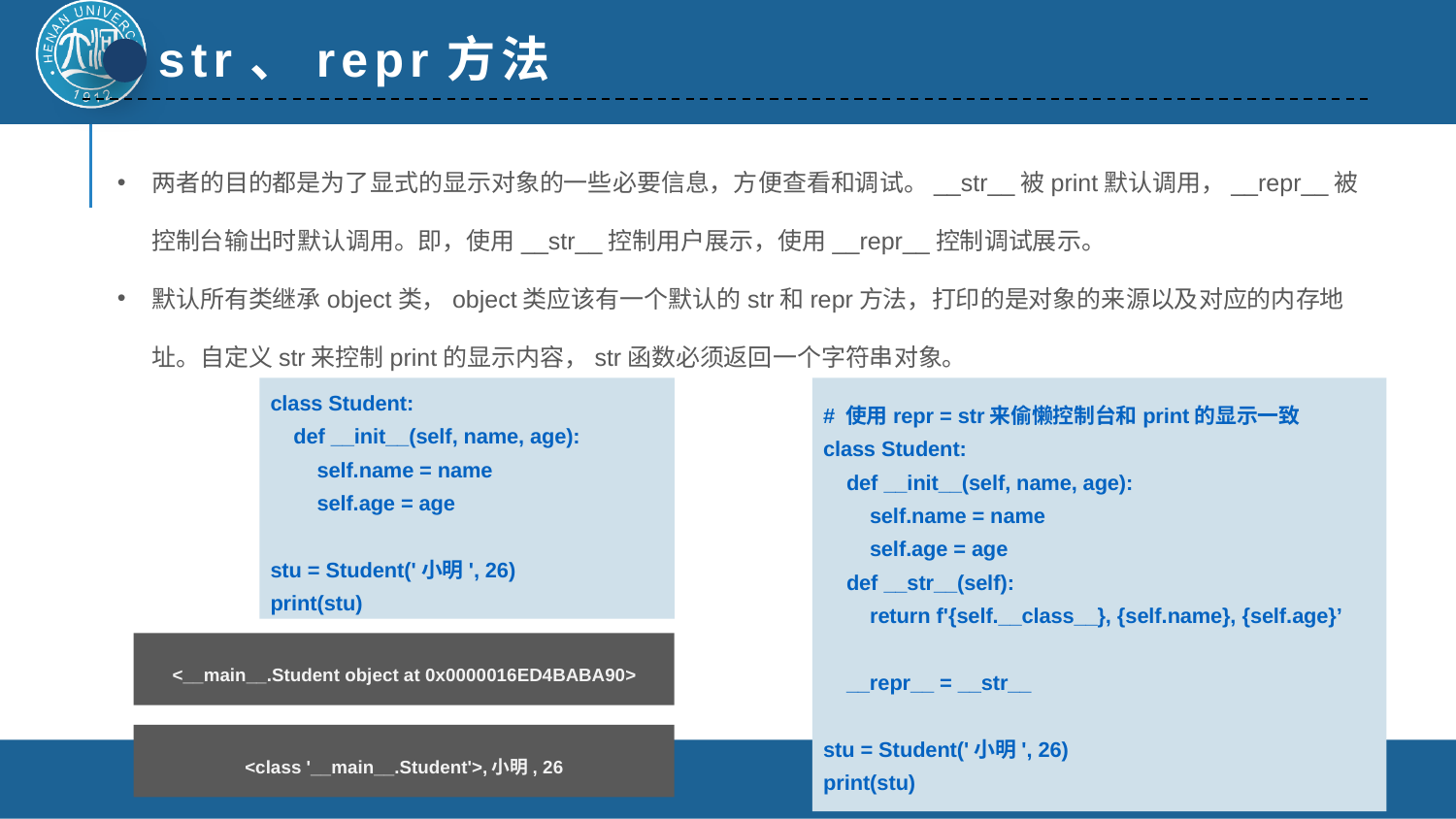

str、repr方法

两者的目的都是为了显式的显示对象的一些必要信息，方便查看和调试。__str__被print默认调用，__repr__被控制台输出时默认调用。即，使用__str__控制用户展示，使用__repr__控制调试展示。
默认所有类继承object类，object类应该有一个默认的str和repr方法，打印的是对象的来源以及对应的内存地址。自定义str来控制print的显示内容，str函数必须返回一个字符串对象。
# 使用repr = str来偷懒控制台和print的显示一致
class Student:
    def __init__(self, name, age):
        self.name = name
        self.age = age
    def __str__(self):
        return f'{self.__class__}, {self.name}, {self.age}’

    __repr__ = __str__

stu = Student('小明', 26)
print(stu)
class Student:
    def __init__(self, name, age):
        self.name = name
        self.age = age

stu = Student('小明', 26)
print(stu)
<__main__.Student object at 0x0000016ED4BABA90>
<class '__main__.Student'>,小明, 26